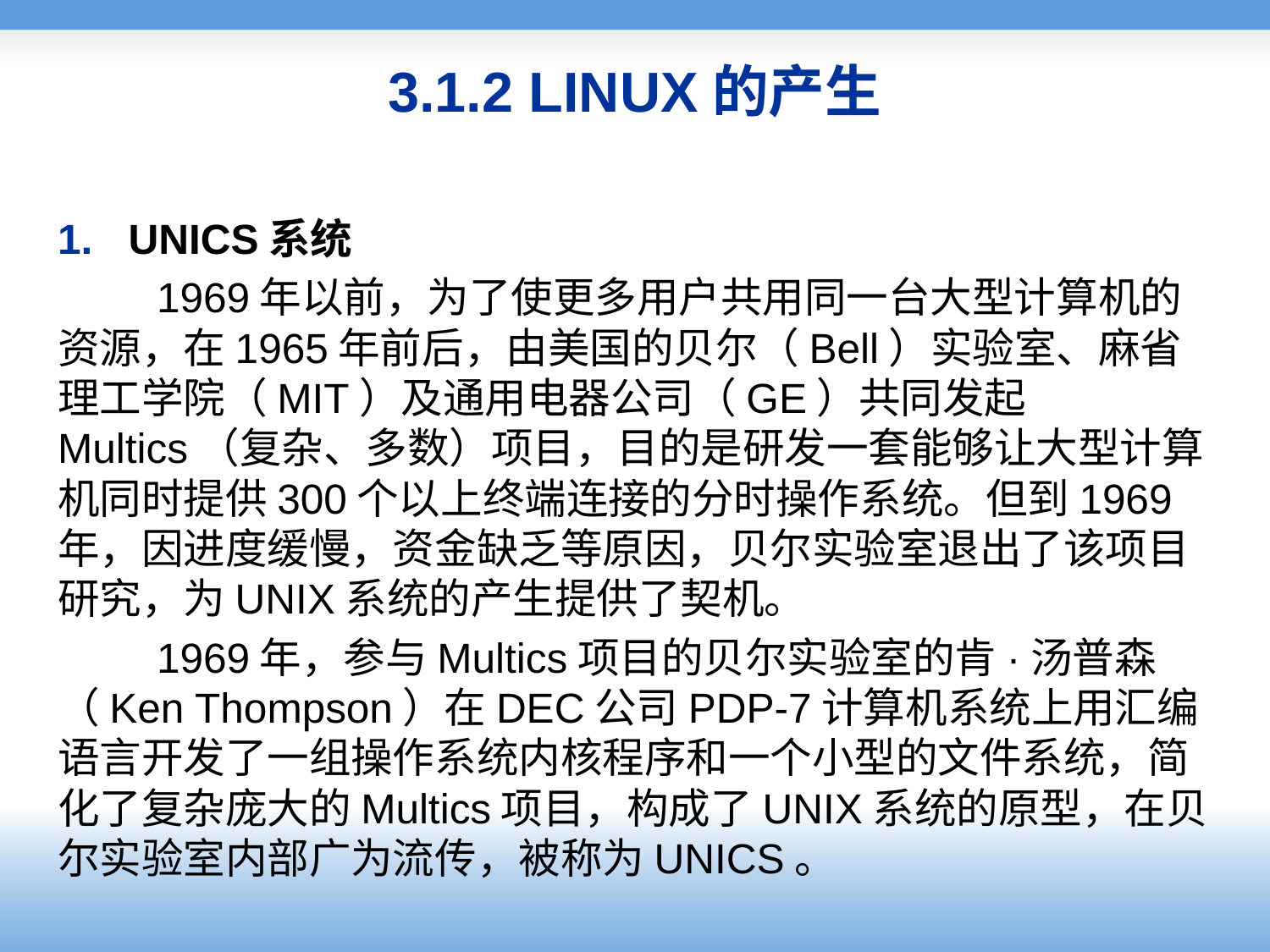

# 3.1.2 LINUX的产生
UNICS系统
1969年以前，为了使更多用户共用同一台大型计算机的资源，在1965年前后，由美国的贝尔（Bell）实验室、麻省理工学院（MIT）及通用电器公司（GE）共同发起Multics（复杂、多数）项目，目的是研发一套能够让大型计算机同时提供300个以上终端连接的分时操作系统。但到1969年，因进度缓慢，资金缺乏等原因，贝尔实验室退出了该项目研究，为UNIX系统的产生提供了契机。
1969年，参与Multics项目的贝尔实验室的肯·汤普森（Ken Thompson）在DEC公司PDP-7计算机系统上用汇编语言开发了一组操作系统内核程序和一个小型的文件系统，简化了复杂庞大的Multics项目，构成了UNIX系统的原型，在贝尔实验室内部广为流传，被称为UNICS。